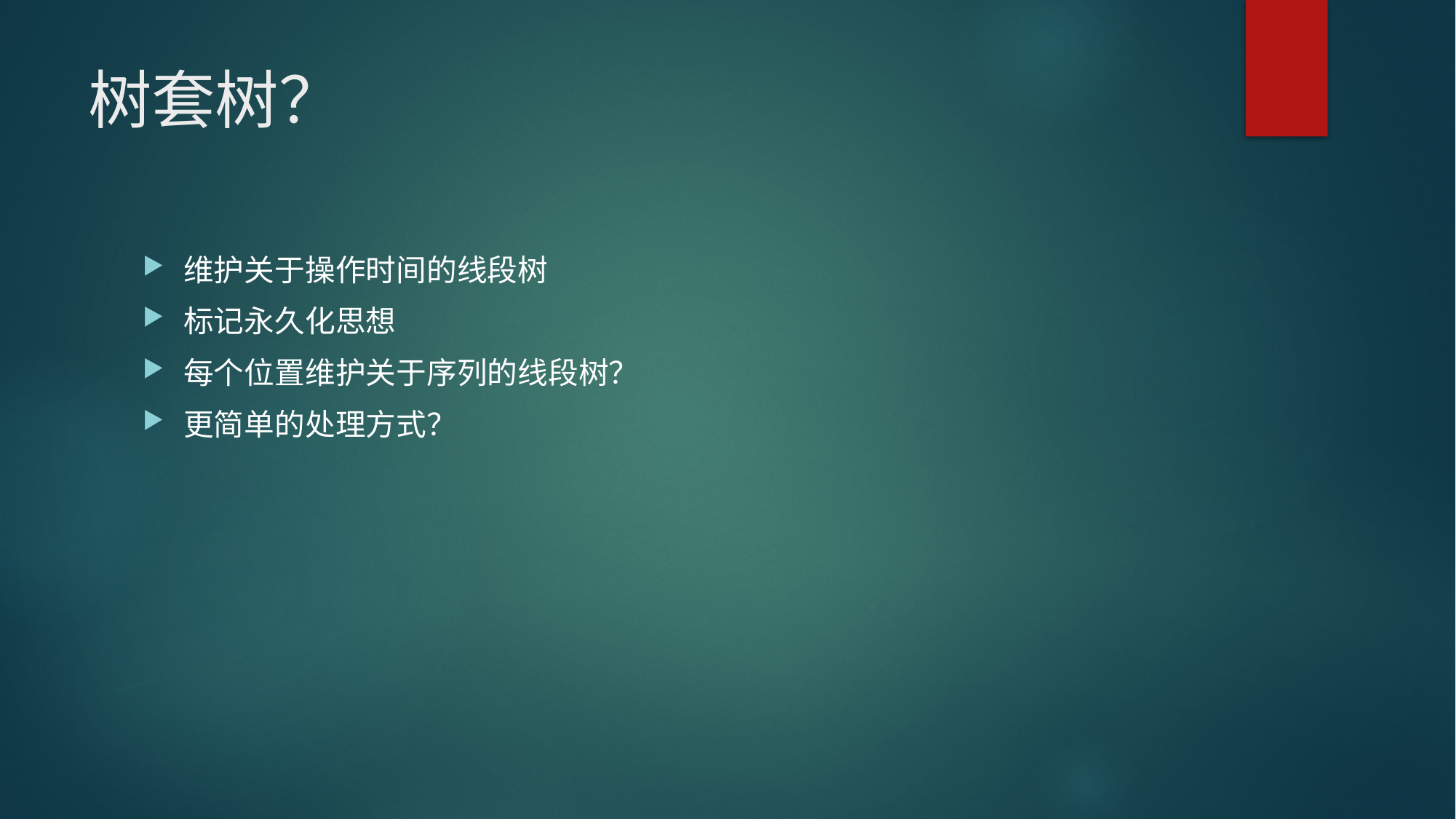

# 树套树？
维护关于操作时间的线段树
标记永久化思想
每个位置维护关于序列的线段树？
更简单的处理方式？